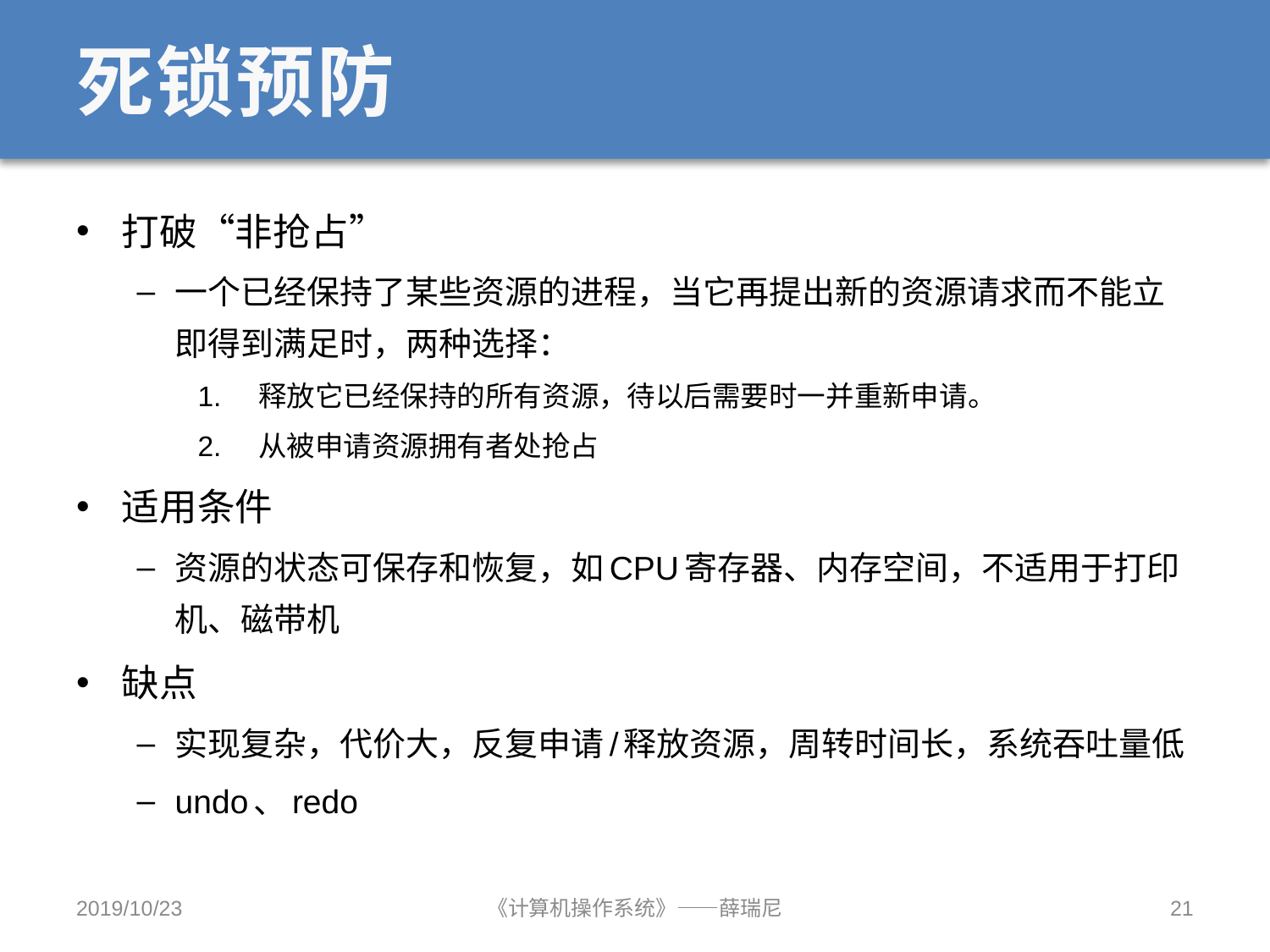

# 死锁预防
打破“非抢占”
一个已经保持了某些资源的进程，当它再提出新的资源请求而不能立即得到满足时，两种选择：
释放它已经保持的所有资源，待以后需要时一并重新申请。
从被申请资源拥有者处抢占
适用条件
资源的状态可保存和恢复，如CPU寄存器、内存空间，不适用于打印机、磁带机
缺点
实现复杂，代价大，反复申请/释放资源，周转时间长，系统吞吐量低
undo、redo
2019/10/23
《计算机操作系统》——薛瑞尼
21